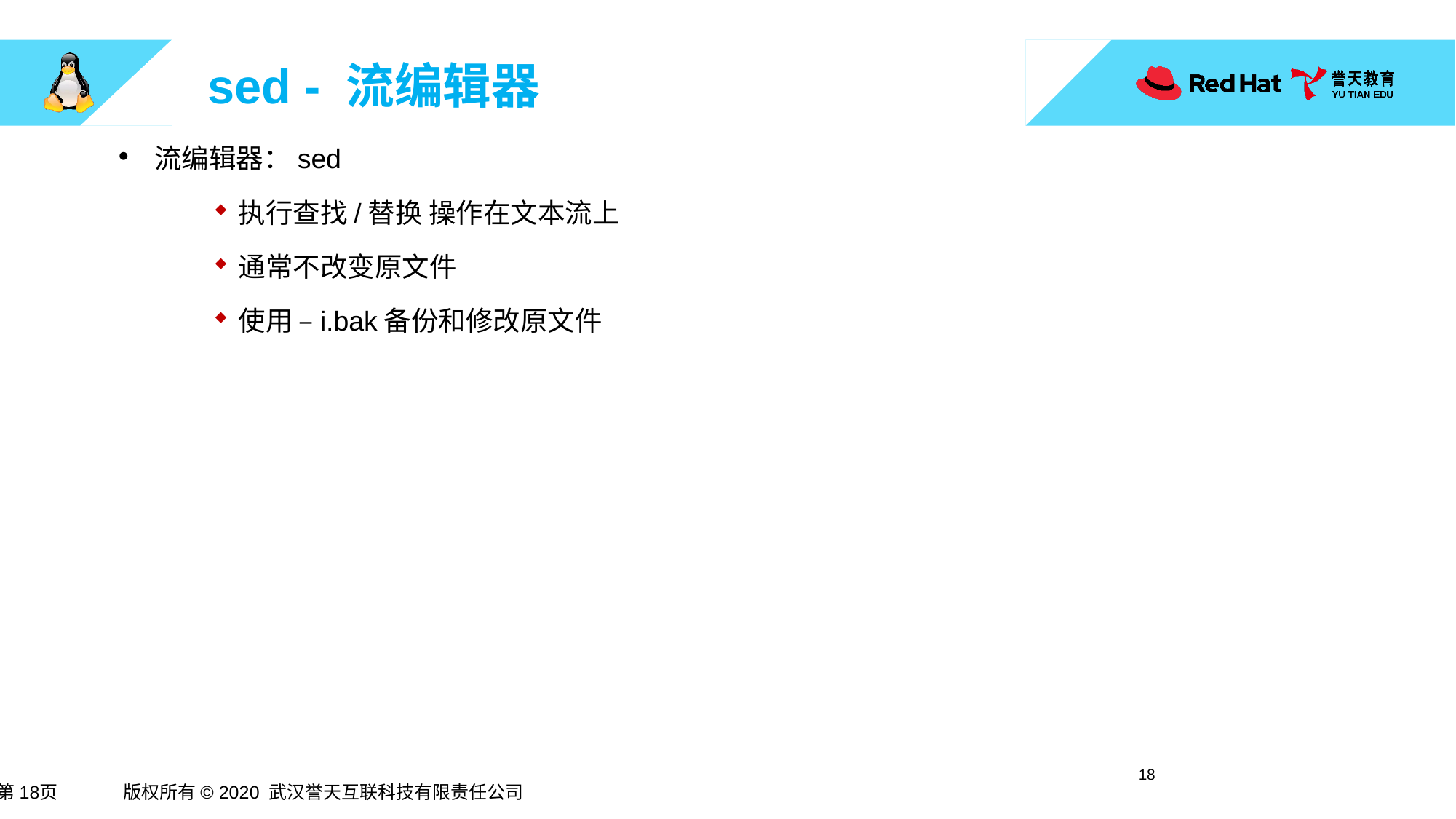

# sed - 流编辑器
流编辑器：sed
执行查找/替换 操作在文本流上
通常不改变原文件
使用 –i.bak备份和修改原文件
18